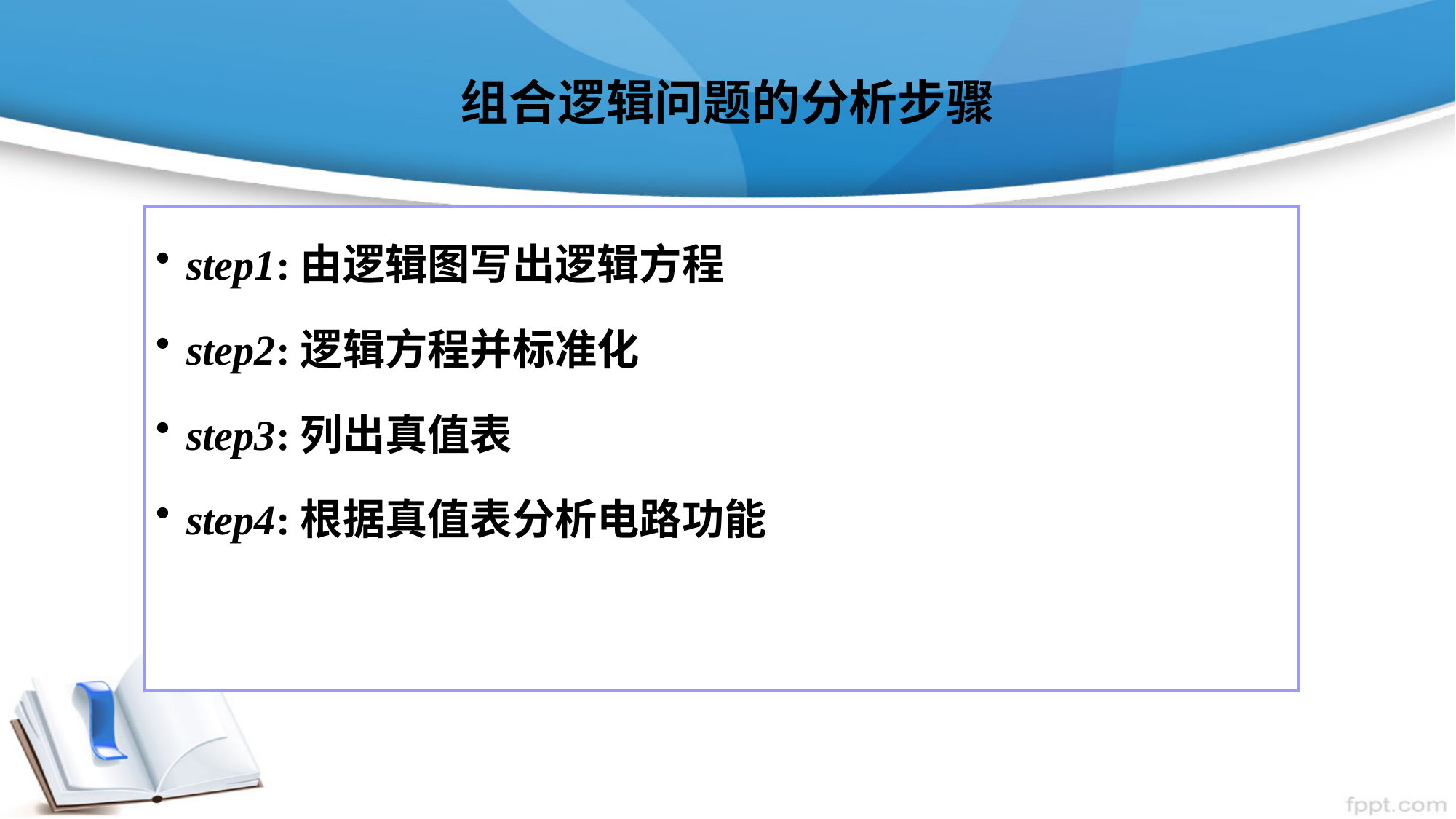

# 组合逻辑问题的分析步骤
step1:由逻辑图写出逻辑方程
step2:逻辑方程并标准化
step3:列出真值表
step4:根据真值表分析电路功能